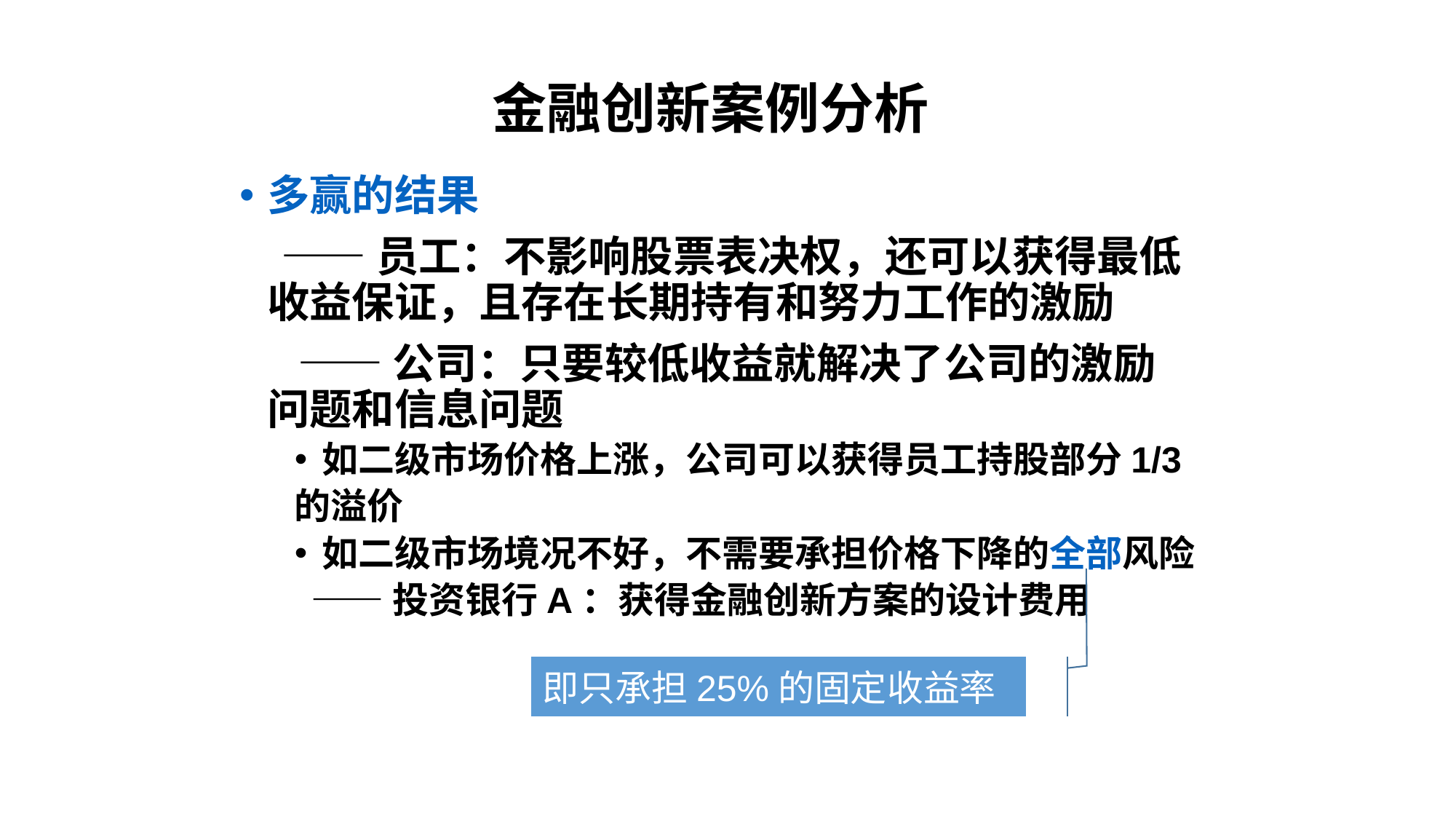

金融创新案例分析
多赢的结果
      ——员工：不影响股票表决权，还可以获得最低收益保证，且存在长期持有和努力工作的激励
      ——公司：只要较低收益就解决了公司的激励问题和信息问题
如二级市场价格上涨，公司可以获得员工持股部分1/3
的溢价
如二级市场境况不好，不需要承担价格下降的全部风险
  ——投资银行A：获得金融创新方案的设计费用

即只承担25%的固定收益率